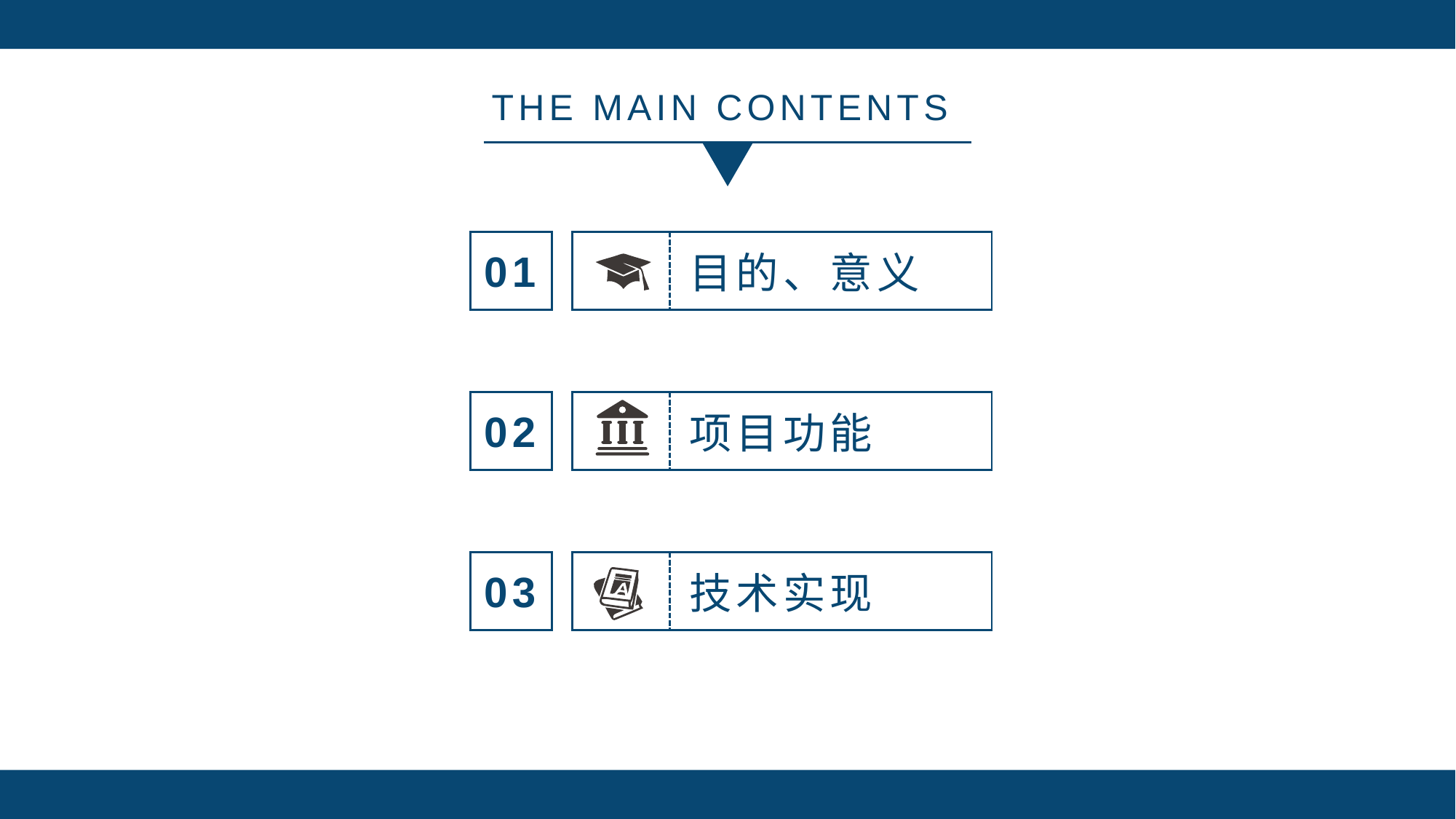

THE MAIN CONTENTS

01
目的、意义

02
项目功能

03
技术实现